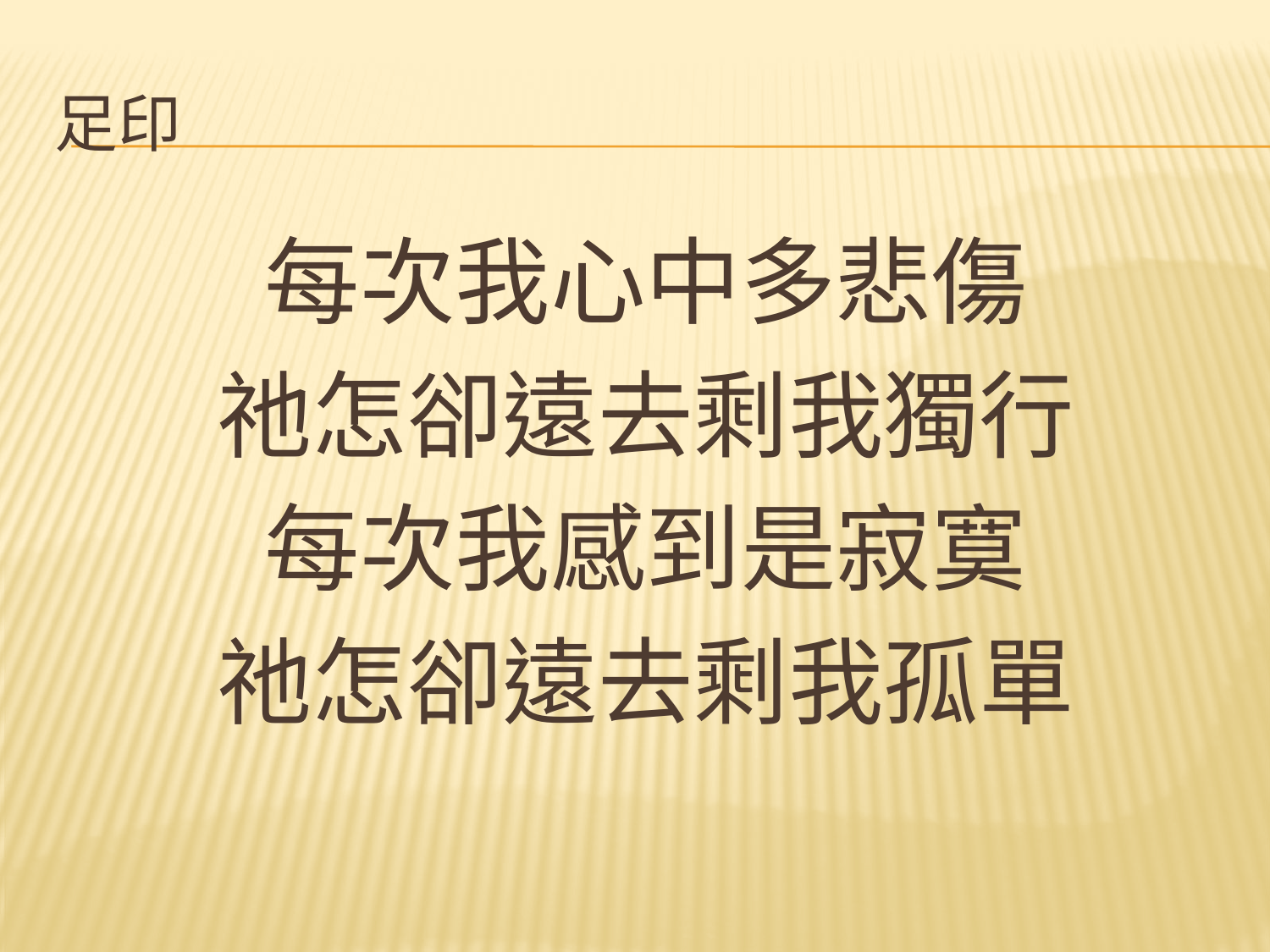

# 足印
每次我心中多悲傷
祂怎卻遠去剩我獨行
每次我感到是寂寞
祂怎卻遠去剩我孤單